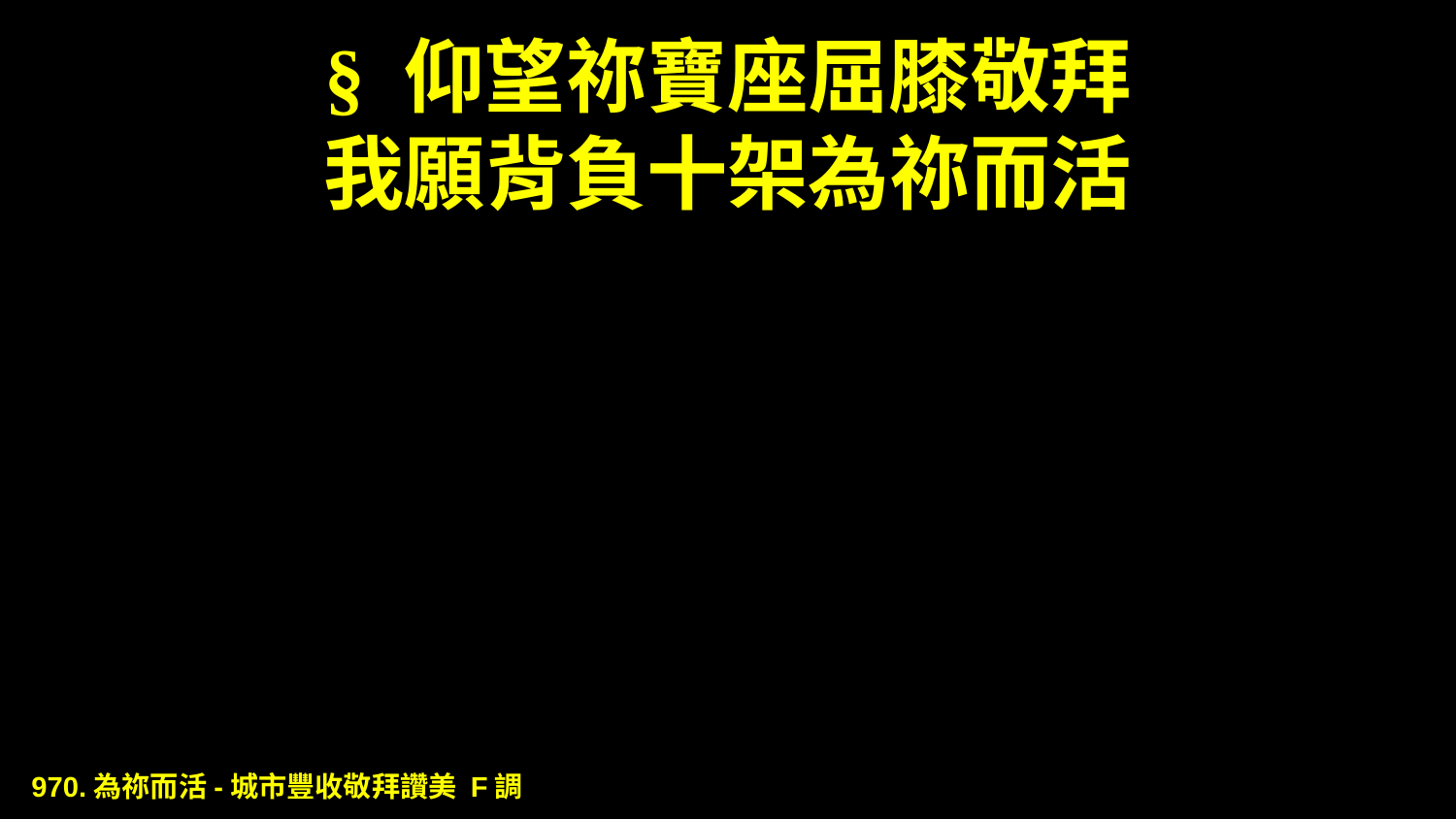

# § 仰望祢寶座屈膝敬拜 我願背負十架為祢而活
970.為祢而活-城市豐收敬拜讚美 F調